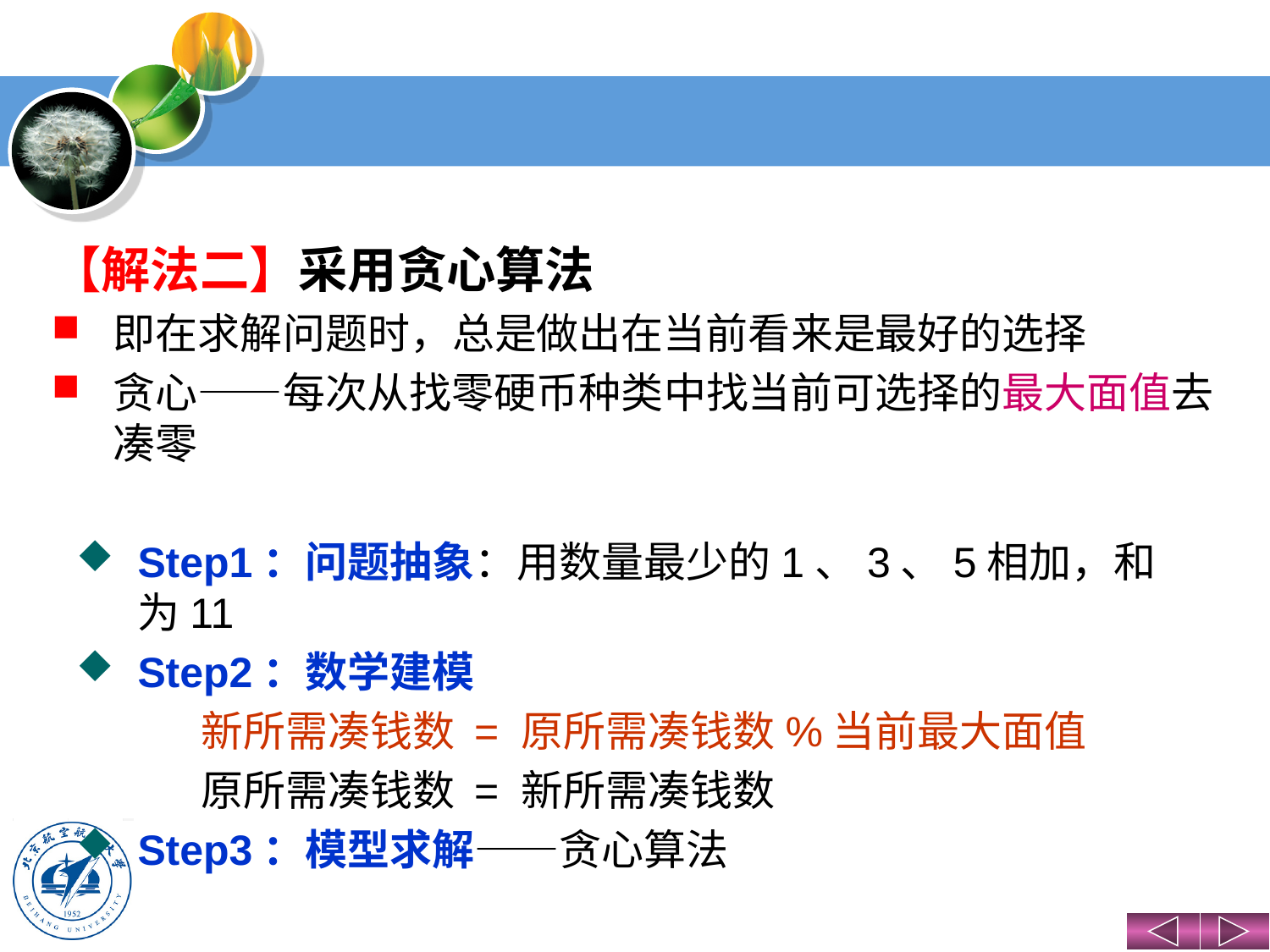

#
【解法二】采用贪心算法
即在求解问题时，总是做出在当前看来是最好的选择
贪心——每次从找零硬币种类中找当前可选择的最大面值去凑零

Step1：问题抽象：用数量最少的1、3、5相加，和为11
Step2：数学建模
            新所需凑钱数 = 原所需凑钱数%当前最大面值
            原所需凑钱数 = 新所需凑钱数
Step3：模型求解——贪心算法
133